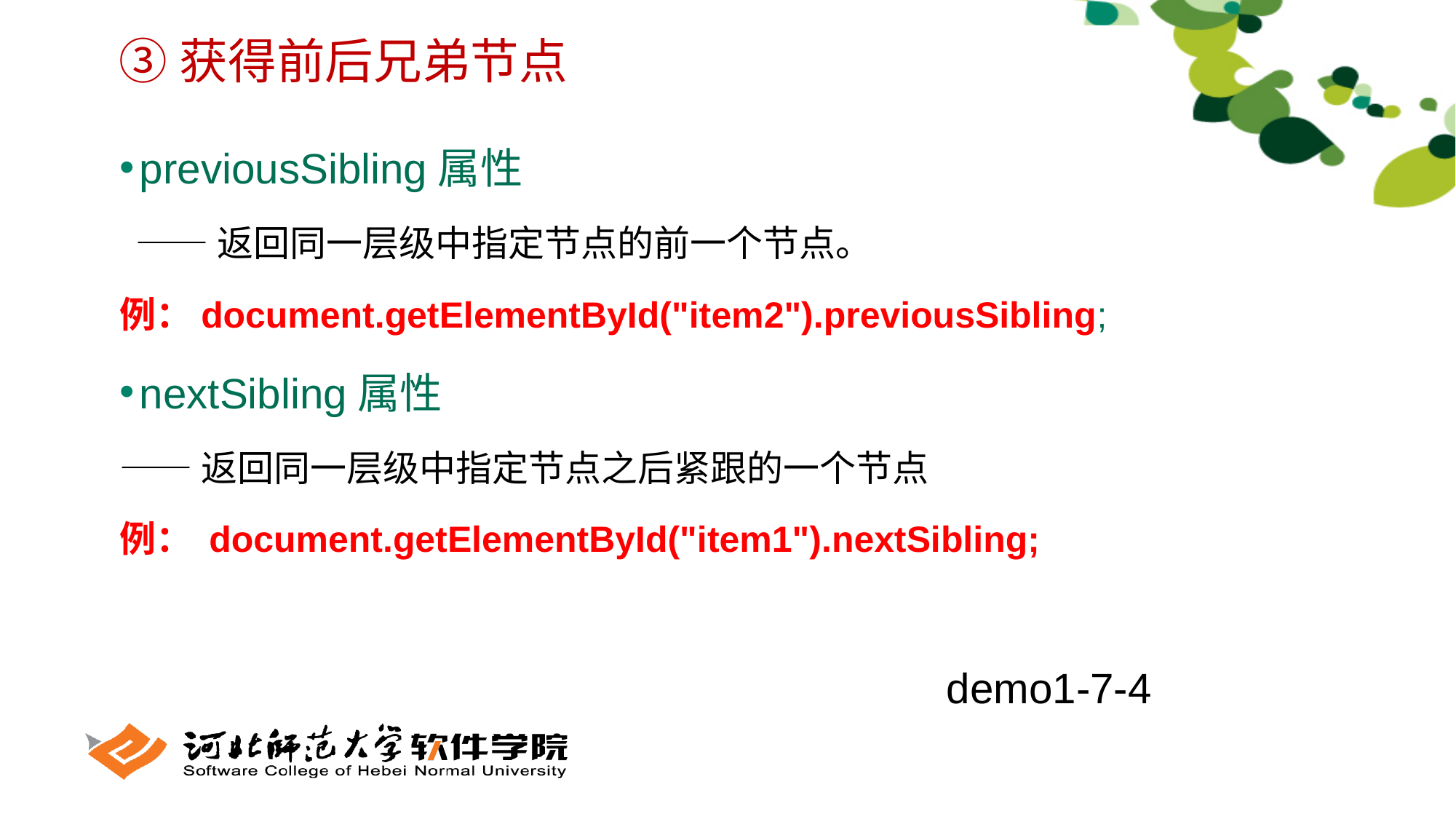

③获得前后兄弟节点
previousSibling属性
  ——返回同一层级中指定节点的前一个节点。
例：document.getElementById("item2").previousSibling;
nextSibling属性
——返回同一层级中指定节点之后紧跟的一个节点
例： document.getElementById("item1").nextSibling;

demo1-7-4